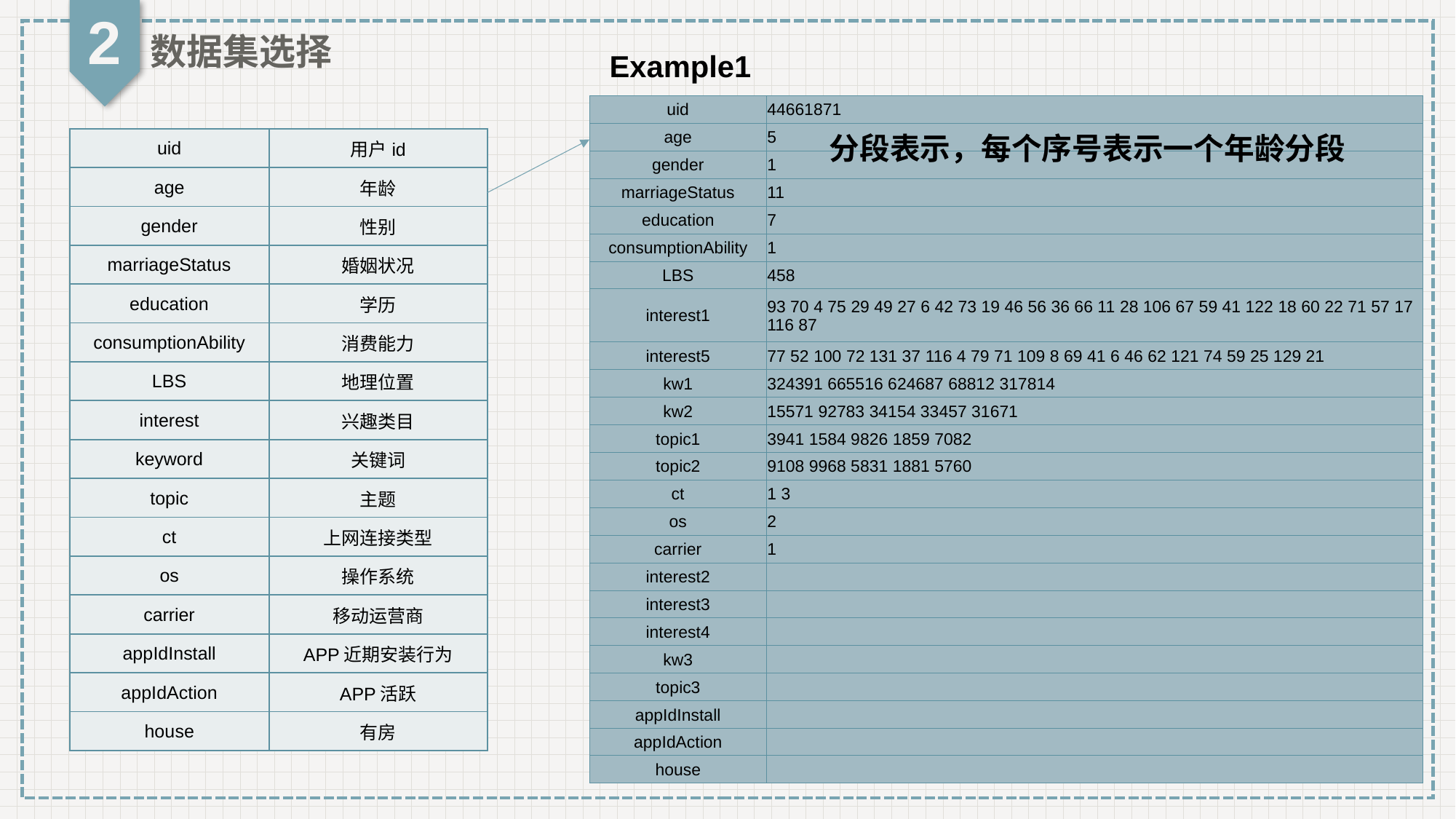

2
数据集选择
Example1
| uid | 44661871 |
| --- | --- |
| age | 5 |
| gender | 1 |
| marriageStatus | 11 |
| education | 7 |
| consumptionAbility | 1 |
| LBS | 458 |
| interest1 | 93 70 4 75 29 49 27 6 42 73 19 46 56 36 66 11 28 106 67 59 41 122 18 60 22 71 57 17 116 87 |
| interest5 | 77 52 100 72 131 37 116 4 79 71 109 8 69 41 6 46 62 121 74 59 25 129 21 |
| kw1 | 324391 665516 624687 68812 317814 |
| kw2 | 15571 92783 34154 33457 31671 |
| topic1 | 3941 1584 9826 1859 7082 |
| topic2 | 9108 9968 5831 1881 5760 |
| ct | 1 3 |
| os | 2 |
| carrier | 1 |
| interest2 |  |
| interest3 |  |
| interest4 |  |
| kw3 |  |
| topic3 |  |
| appIdInstall |  |
| appIdAction |  |
| house |  |
分段表示，每个序号表示一个年龄分段
| uid | 用户id |
| --- | --- |
| age | 年龄 |
| gender | 性别 |
| marriageStatus | 婚姻状况 |
| education | 学历 |
| consumptionAbility | 消费能力 |
| LBS | 地理位置 |
| interest | 兴趣类目 |
| keyword | 关键词 |
| topic | 主题 |
| ct | 上网连接类型 |
| os | 操作系统 |
| carrier | 移动运营商 |
| appIdInstall | APP近期安装行为 |
| appIdAction | APP活跃 |
| house | 有房 |